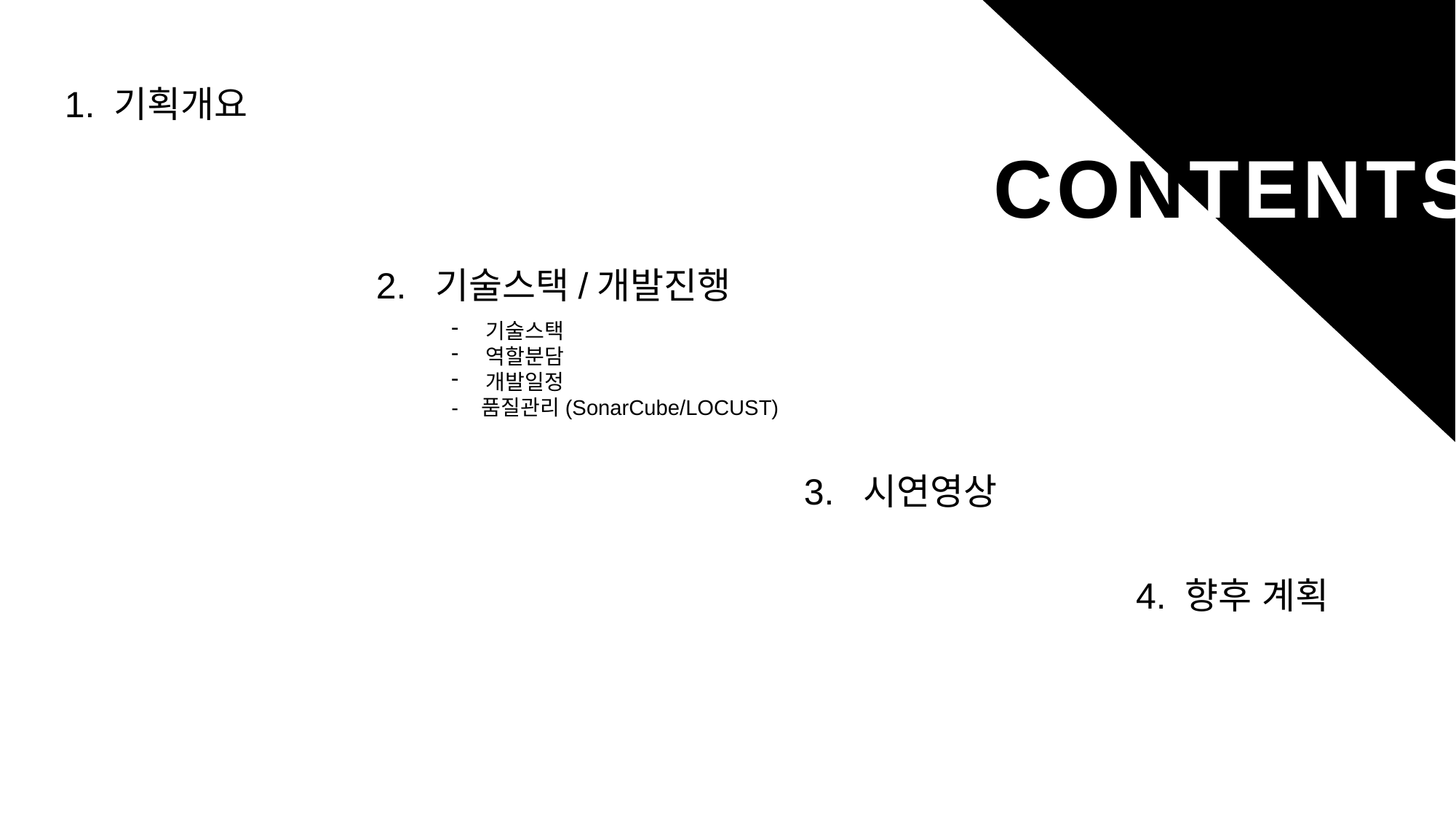

1. 기획개요
CONTENTS
2.  기술스택/개발진행
기술스택
역할분담
개발일정
-   품질관리(SonarCube/LOCUST)

3.  시연영상
4. 향후 계획